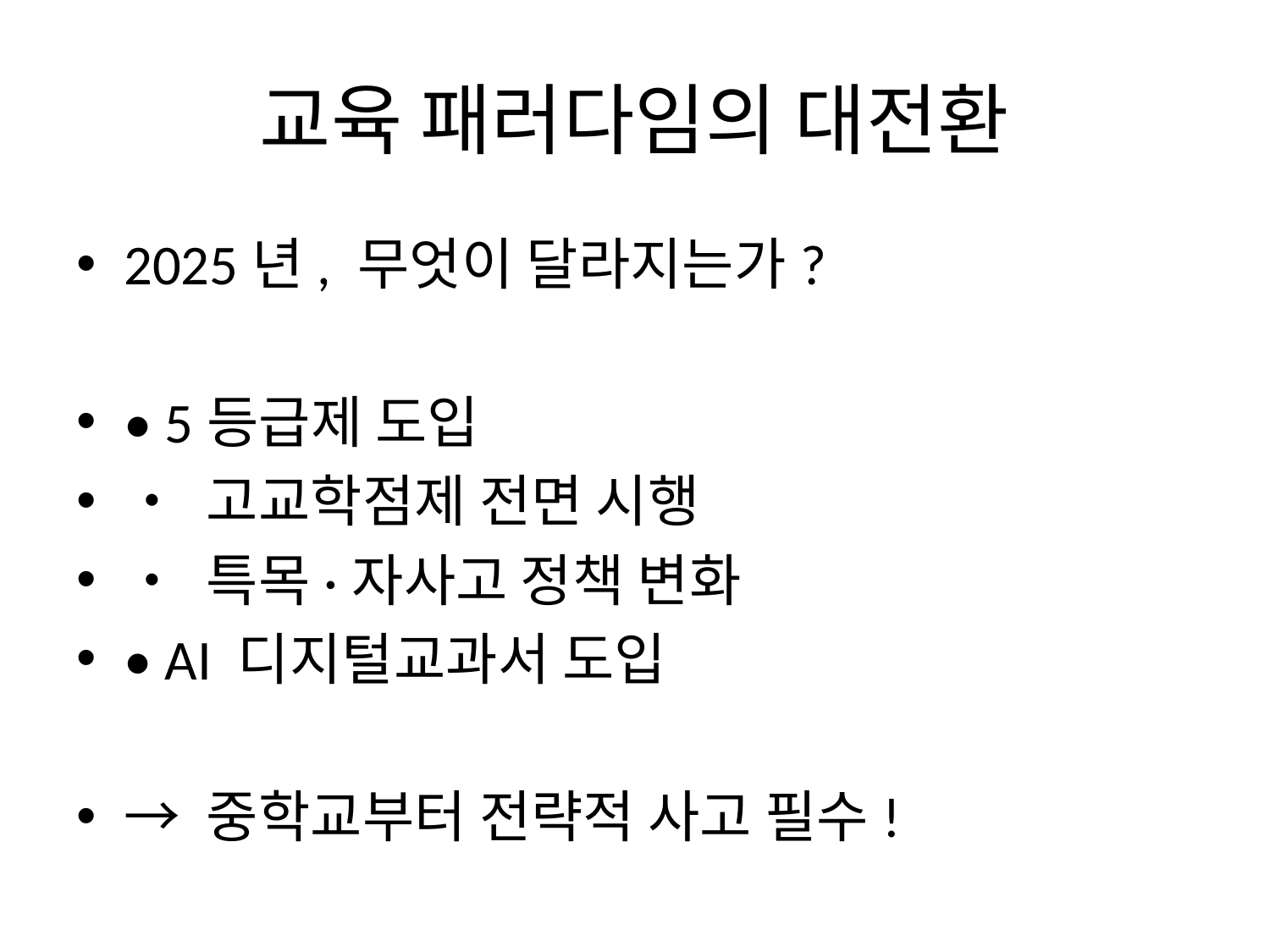

# 교육 패러다임의 대전환
2025년, 무엇이 달라지는가?

• 5등급제 도입
• 고교학점제 전면 시행
• 특목·자사고 정책 변화
• AI 디지털교과서 도입

→ 중학교부터 전략적 사고 필수!